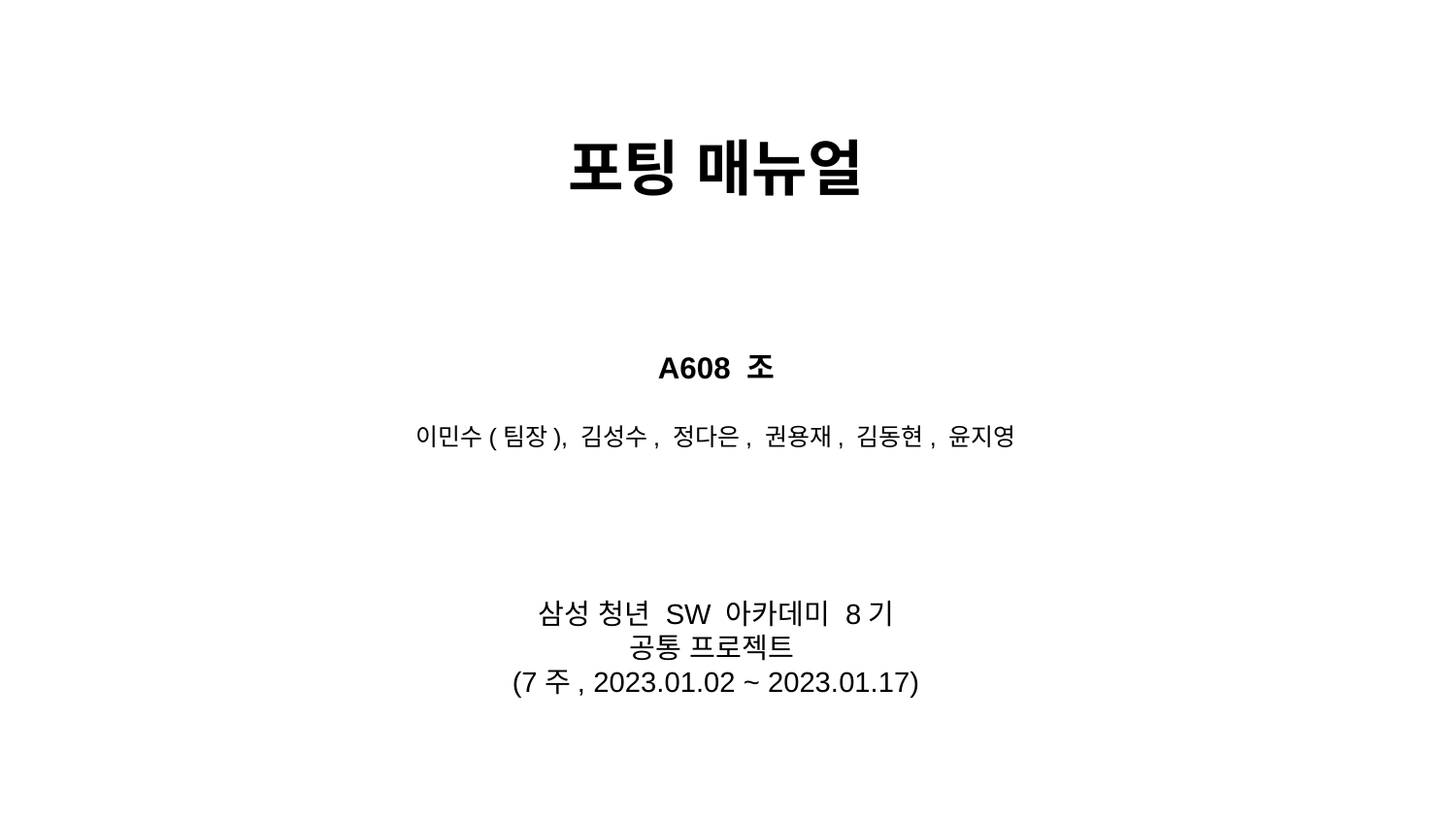

포팅 매뉴얼

A608 조

이민수(팀장), 김성수, 정다은, 권용재, 김동현, 윤지영

삼성 청년 SW 아카데미 8기
공통 프로젝트
(7주, 2023.01.02 ~ 2023.01.17)